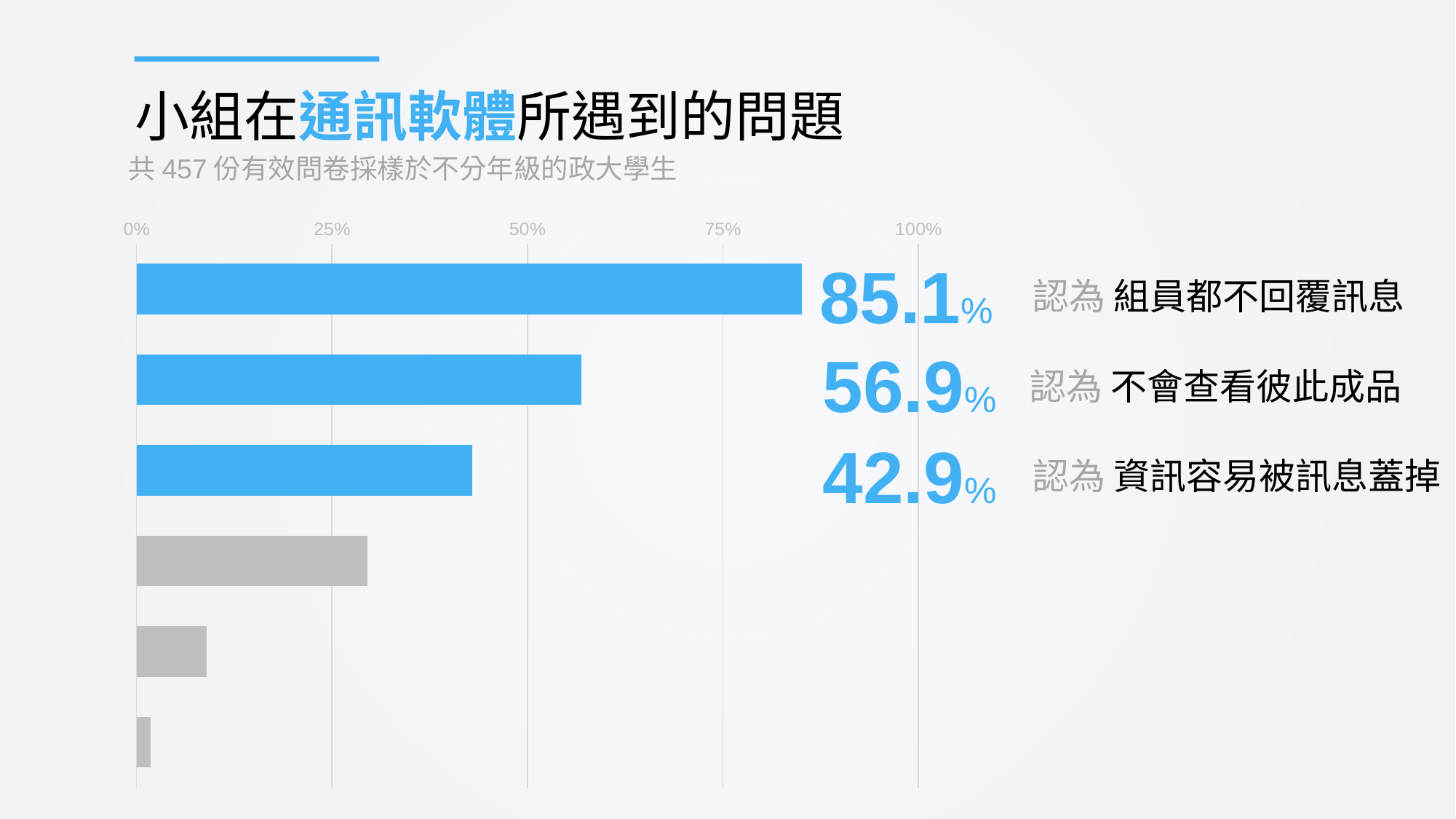

小組在通訊軟體所遇到的問題
共457份有效問卷採樣於不分年級的政大學生

### Chart

| Category | 數列 1 |
|---|---|
| 類別 1 | 0.851 |
| 類別 2 | 0.569 |
| 類別 3 | 0.429 |
| 類別 4 | 0.295 |
85.1%
認為 組員都不回覆訊息
56.9%
認為 不會查看彼此成品
42.9%
認為 資訊容易被訊息蓋掉